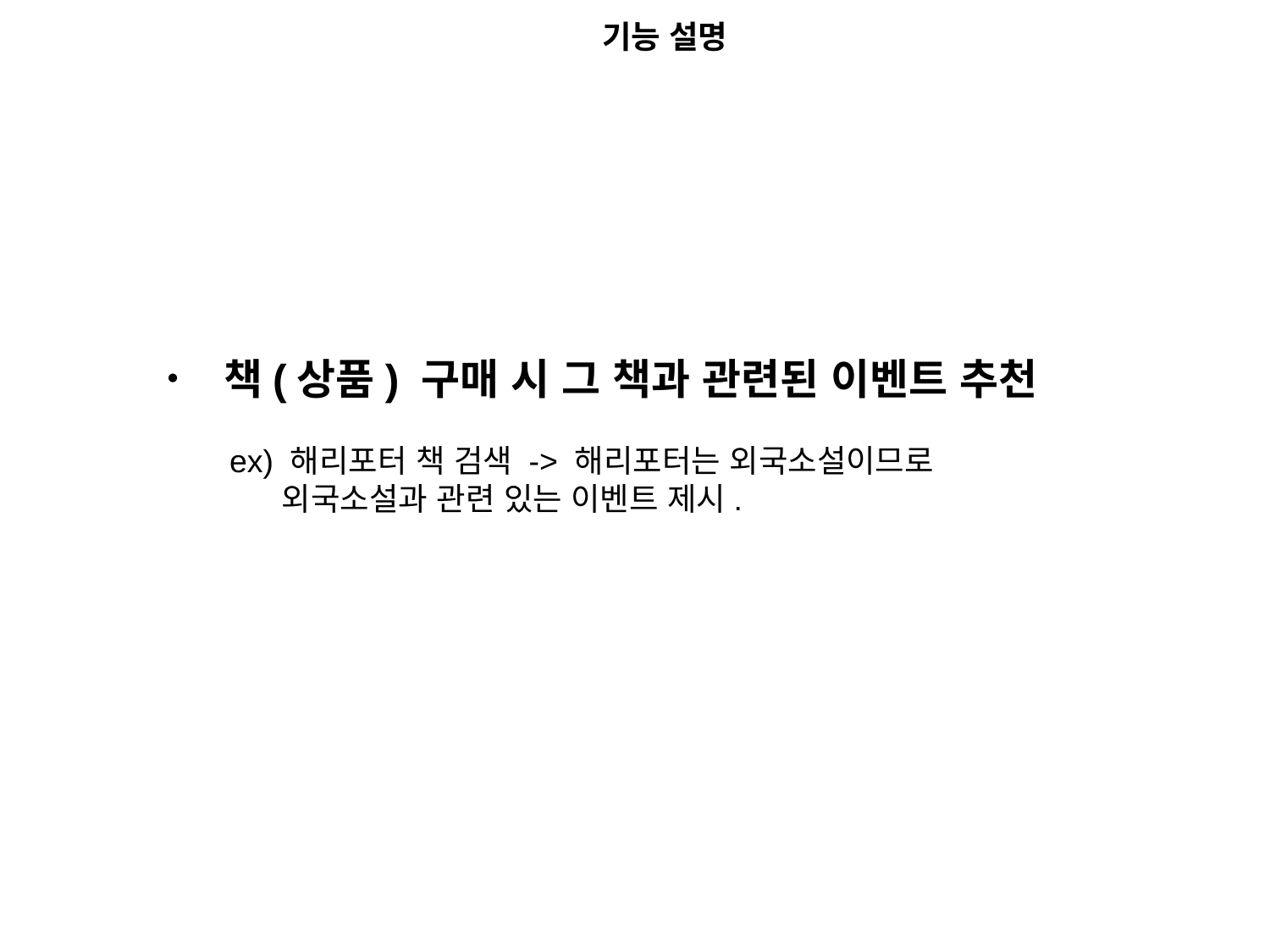

기능 설명
 책(상품) 구매 시 그 책과 관련된 이벤트 추천

       ex) 해리포터 책 검색 -> 해리포터는 외국소설이므로
            외국소설과 관련 있는 이벤트 제시.